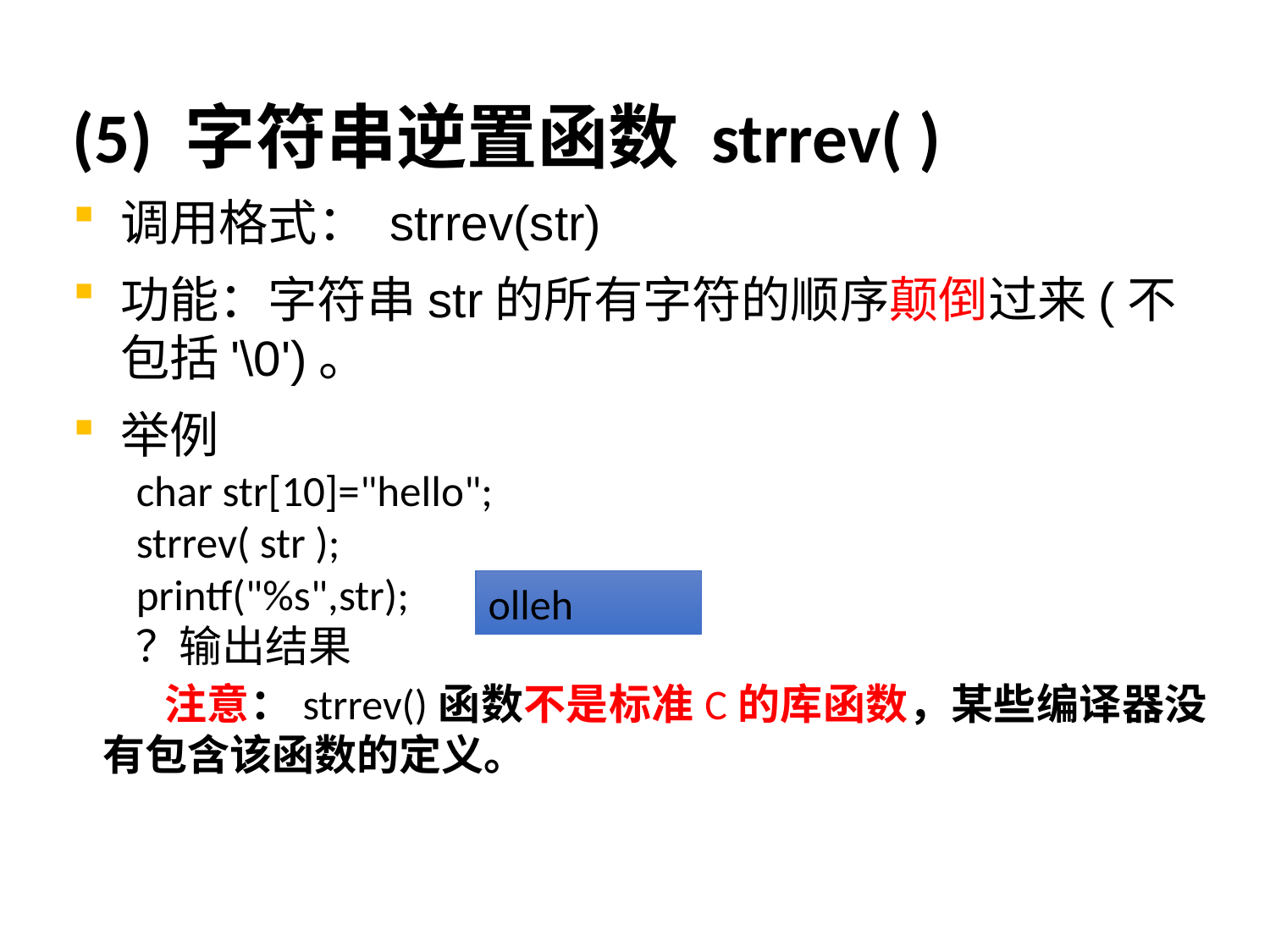

# (5) 字符串逆置函数 strrev( )
调用格式： strrev(str)
功能：字符串str的所有字符的顺序颠倒过来(不包括'\0')。
举例
char str[10]="hello";
strrev( str );
printf("%s",str);
？输出结果
olleh
     注意：strrev()函数不是标准C的库函数，某些编译器没有包含该函数的定义。